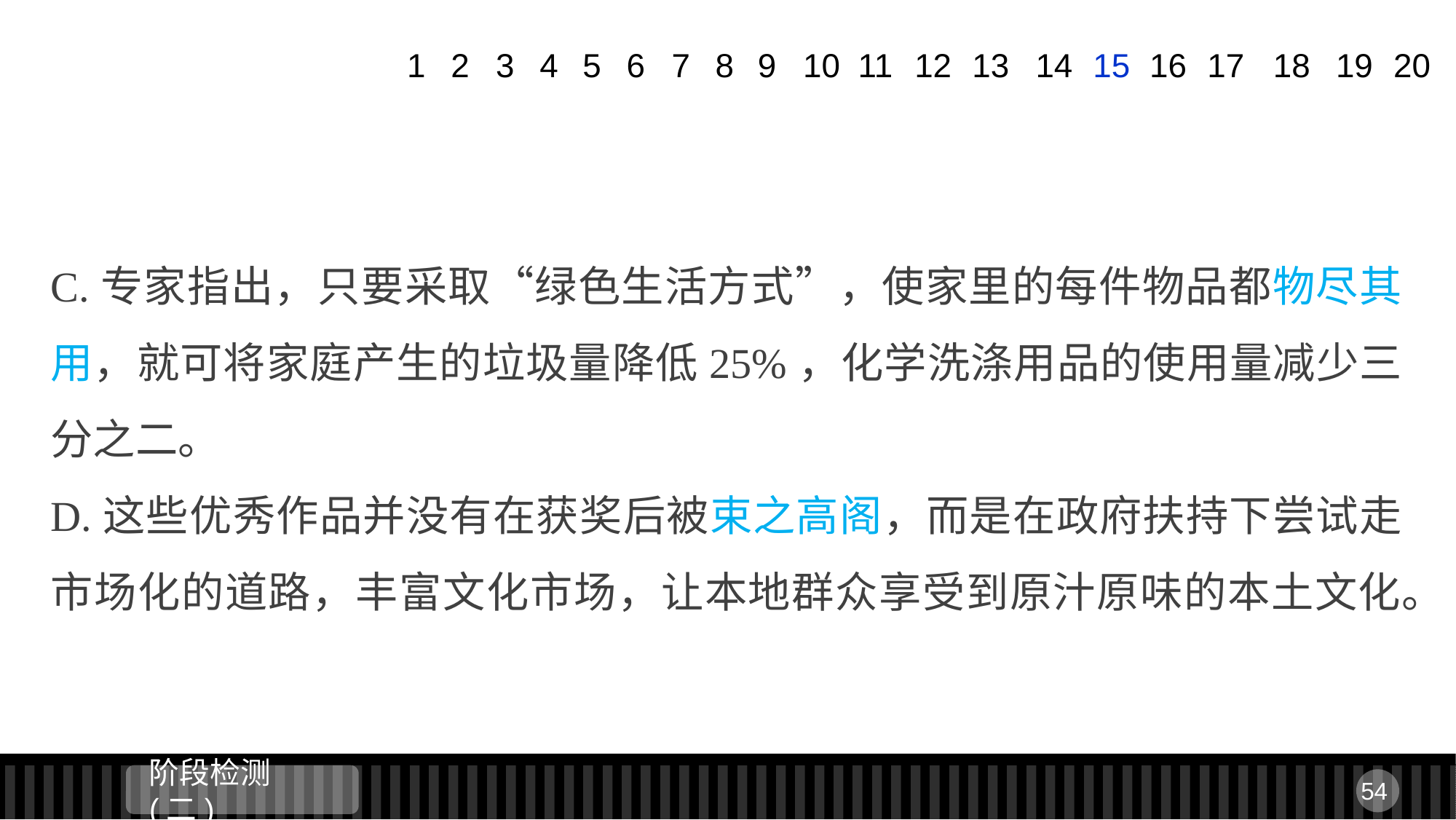

1
2
3
4
5
6
7
8
9
11
12
13
14
15
16
17
18
19
20
10
C.专家指出，只要采取“绿色生活方式”，使家里的每件物品都物尽其用，就可将家庭产生的垃圾量降低25%，化学洗涤用品的使用量减少三分之二。
D.这些优秀作品并没有在获奖后被束之高阁，而是在政府扶持下尝试走市场化的道路，丰富文化市场，让本地群众享受到原汁原味的本土文化。